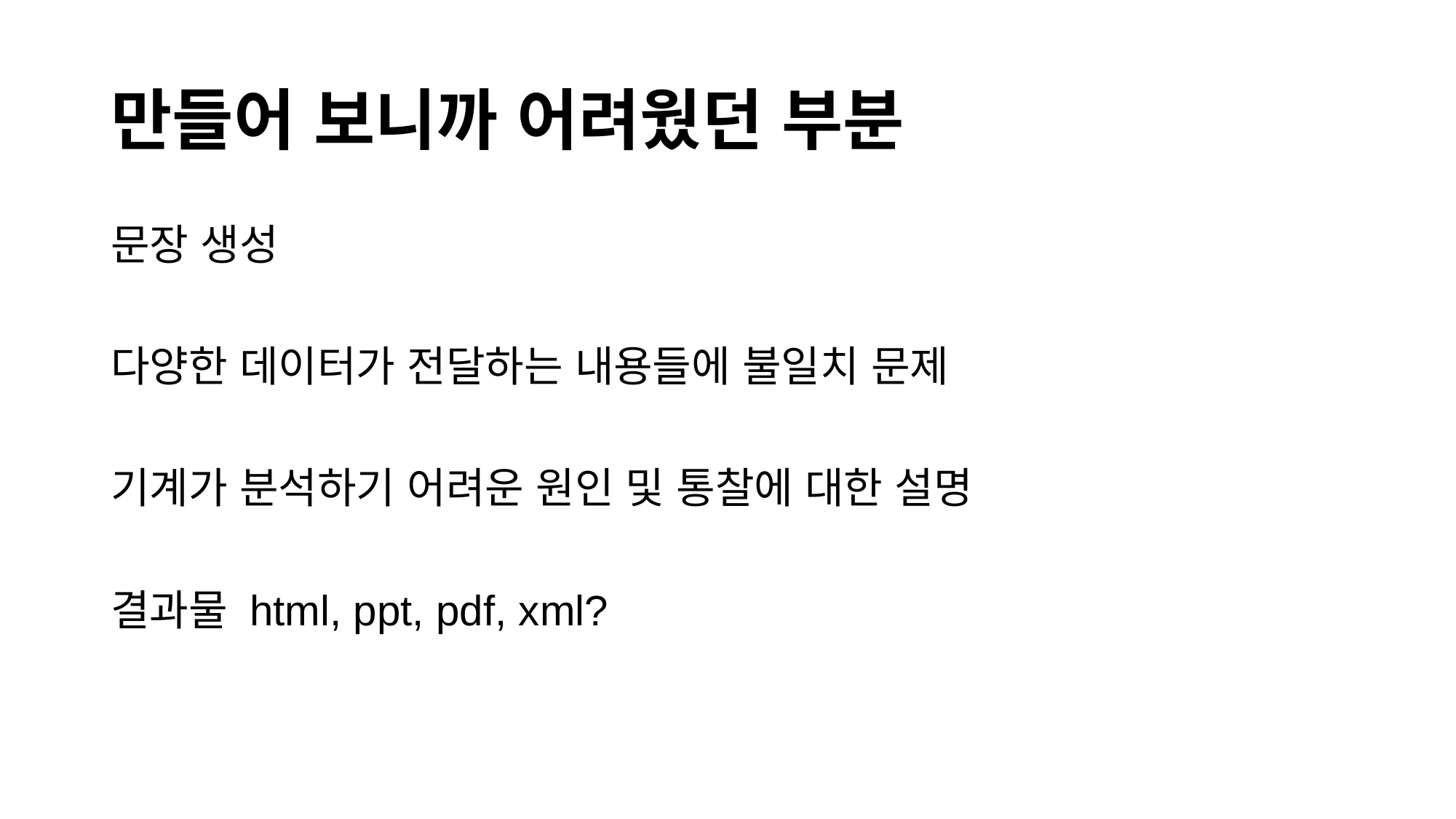

# 만들어 보니까 어려웠던 부분
문장 생성

다양한 데이터가 전달하는 내용들에 불일치 문제

기계가 분석하기 어려운 원인 및 통찰에 대한 설명

결과물 html, ppt, pdf, xml?